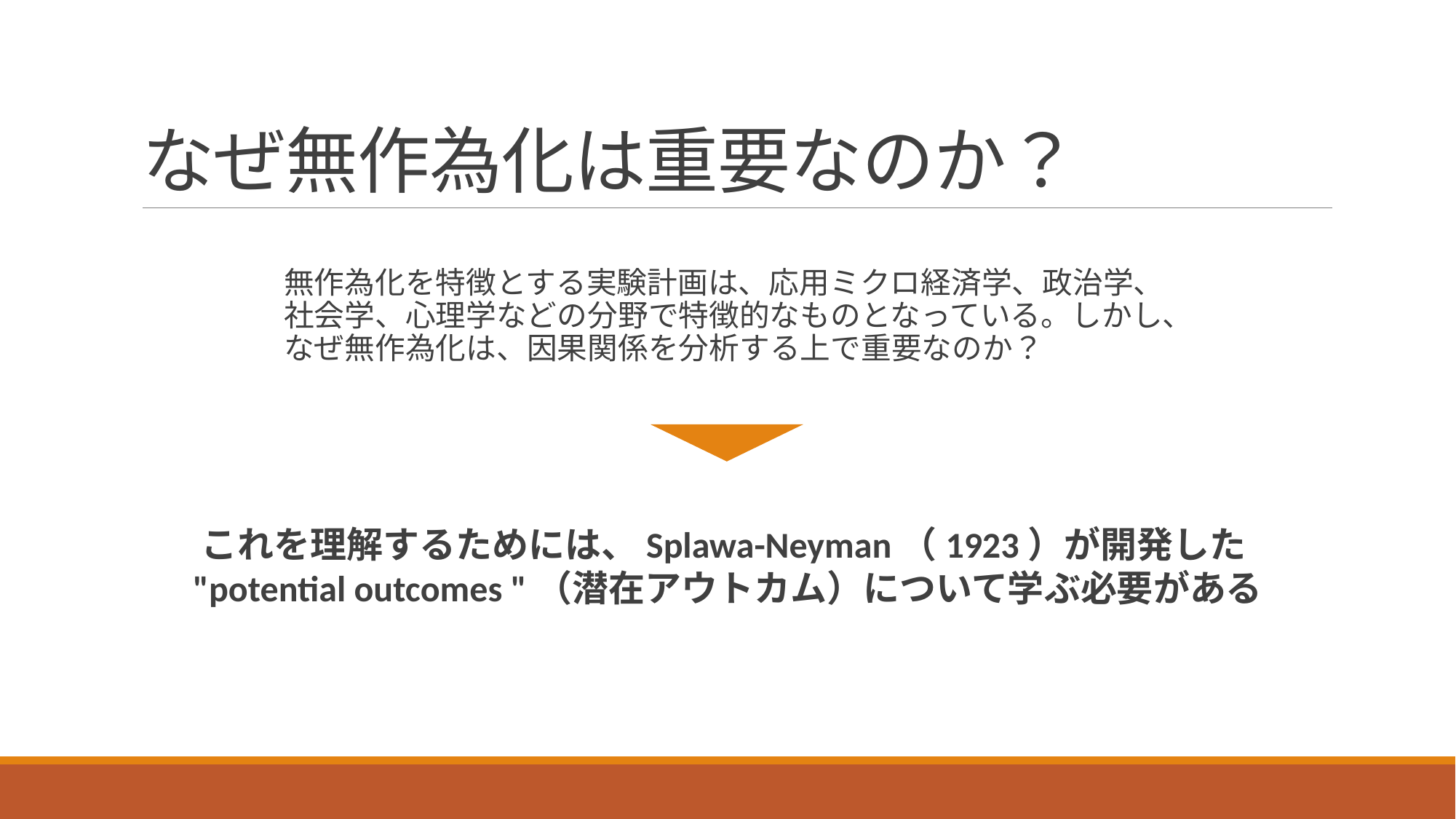

# なぜ無作為化は重要なのか？
無作為化を特徴とする実験計画は、応用ミクロ経済学、政治学、社会学、心理学などの分野で特徴的なものとなっている。しかし、なぜ無作為化は、因果関係を分析する上で重要なのか？

これを理解するためには、Splawa-Neyman（1923）が開発した
"potential outcomes "（潜在アウトカム）について学ぶ必要がある